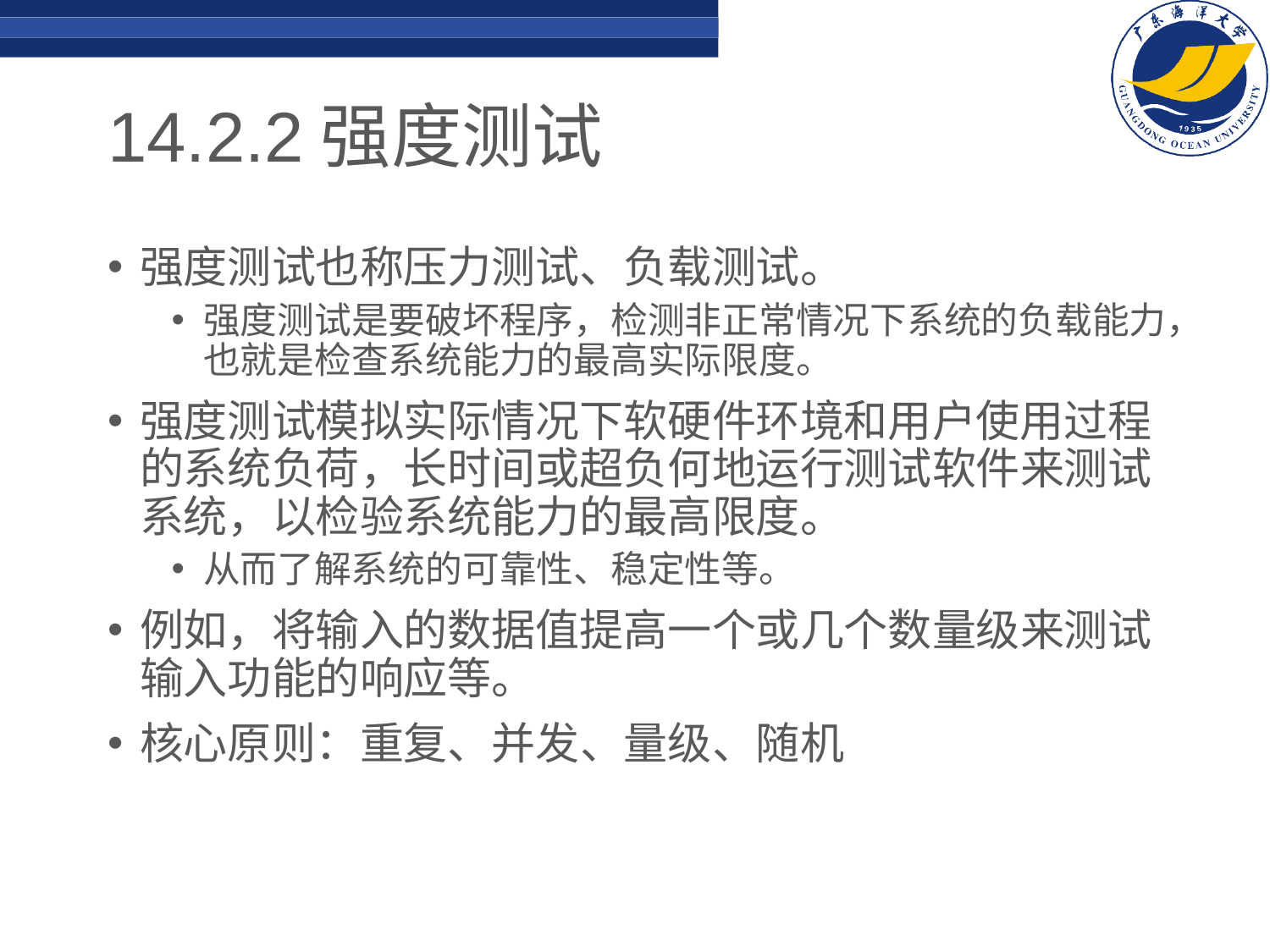

# 14.2.2强度测试
强度测试也称压力测试、负载测试。
强度测试是要破坏程序，检测非正常情况下系统的负载能力，也就是检查系统能力的最高实际限度。
强度测试模拟实际情况下软硬件环境和用户使用过程的系统负荷，长时间或超负何地运行测试软件来测试系统，以检验系统能力的最高限度。
从而了解系统的可靠性、稳定性等。
例如，将输入的数据值提高一个或几个数量级来测试输入功能的响应等。
核心原则：重复、并发、量级、随机
15